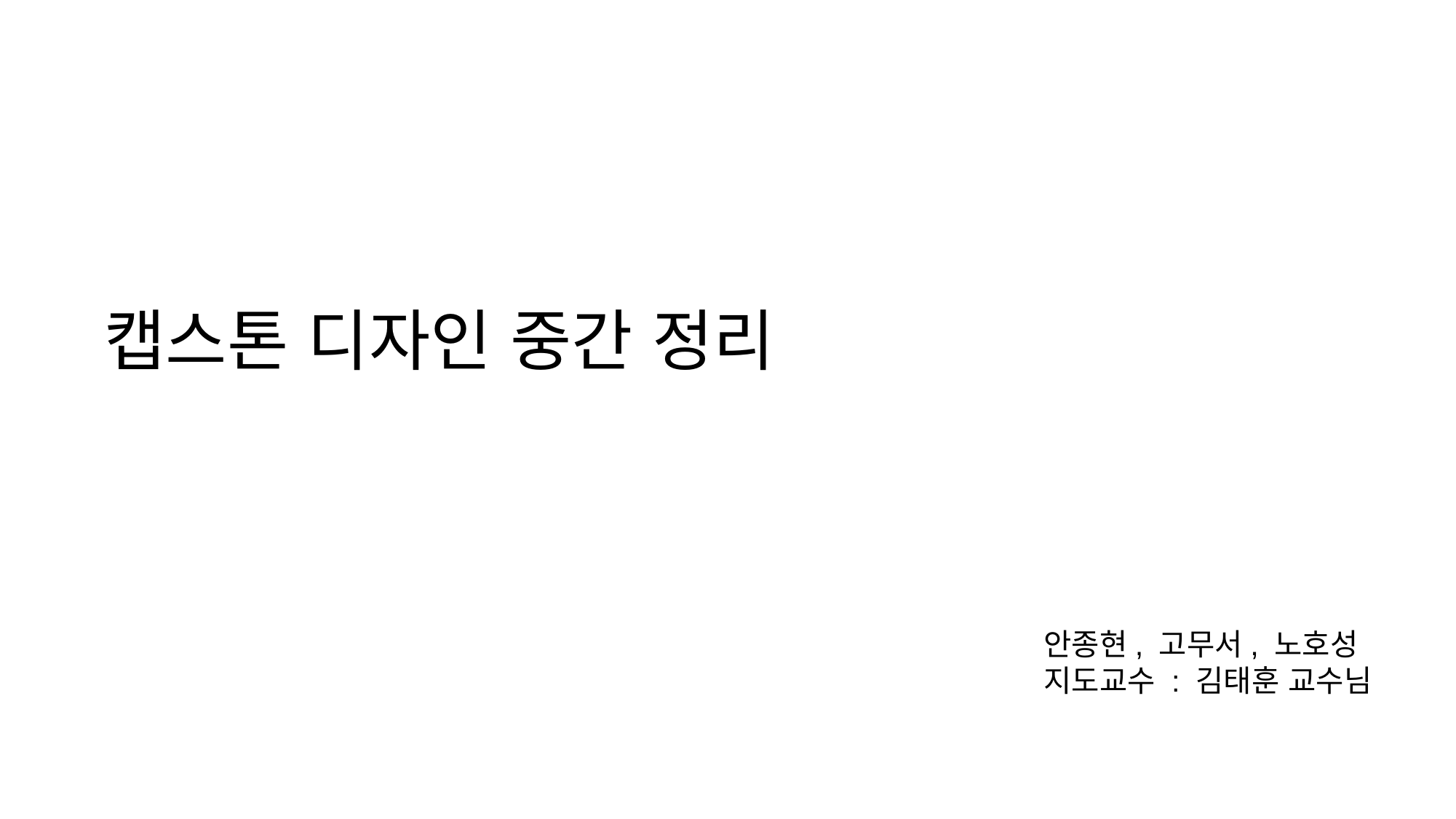

# 캡스톤 디자인 중간 정리
안종현, 고무서, 노호성
지도교수 : 김태훈 교수님